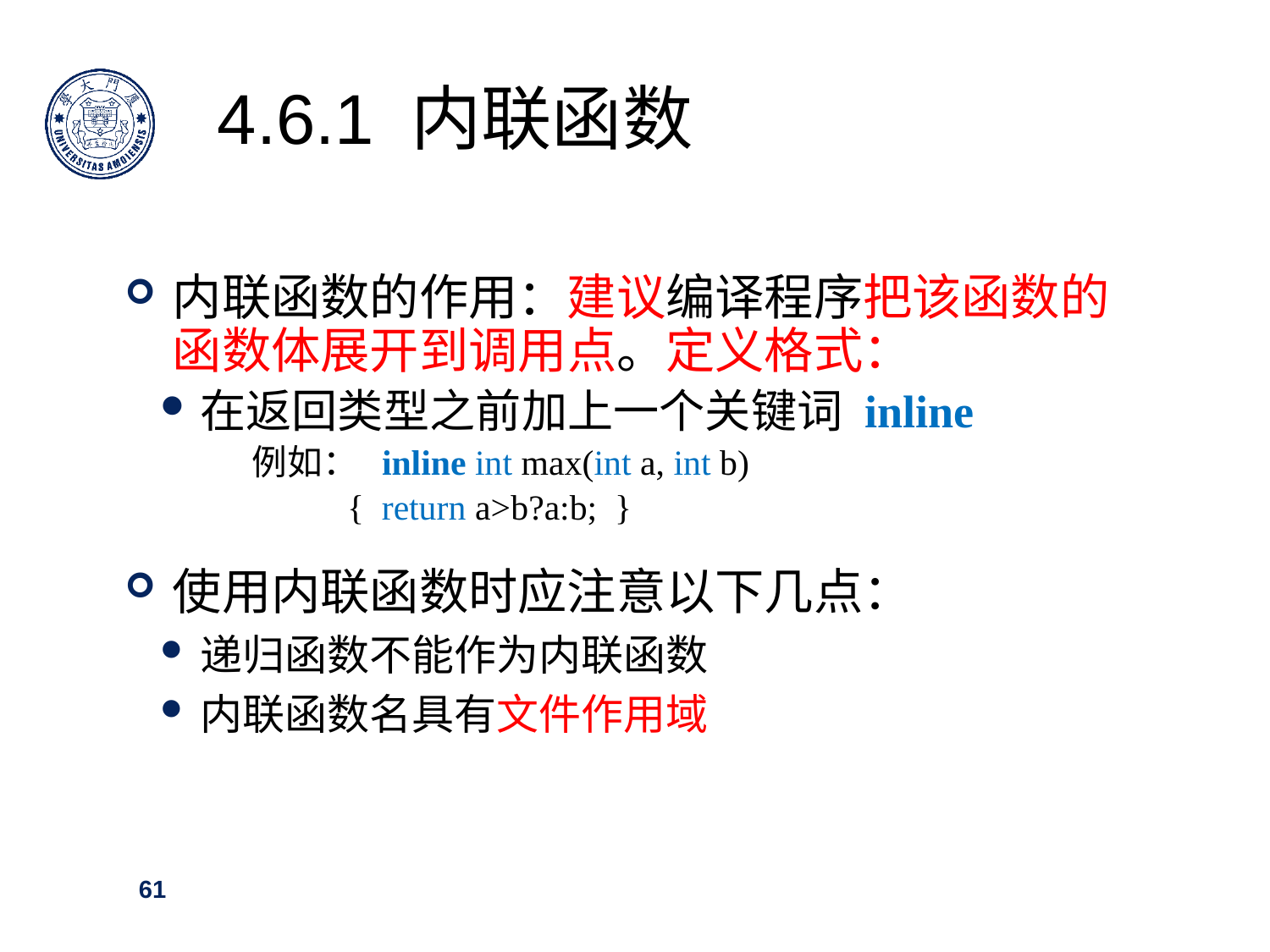

4.6.1 内联函数
内联函数的作用：建议编译程序把该函数的函数体展开到调用点。定义格式：
在返回类型之前加上一个关键词 inline
       例如：  inline int max(int a, int b)
                     {  return a>b?a:b;  }

使用内联函数时应注意以下几点：
递归函数不能作为内联函数
内联函数名具有文件作用域
61